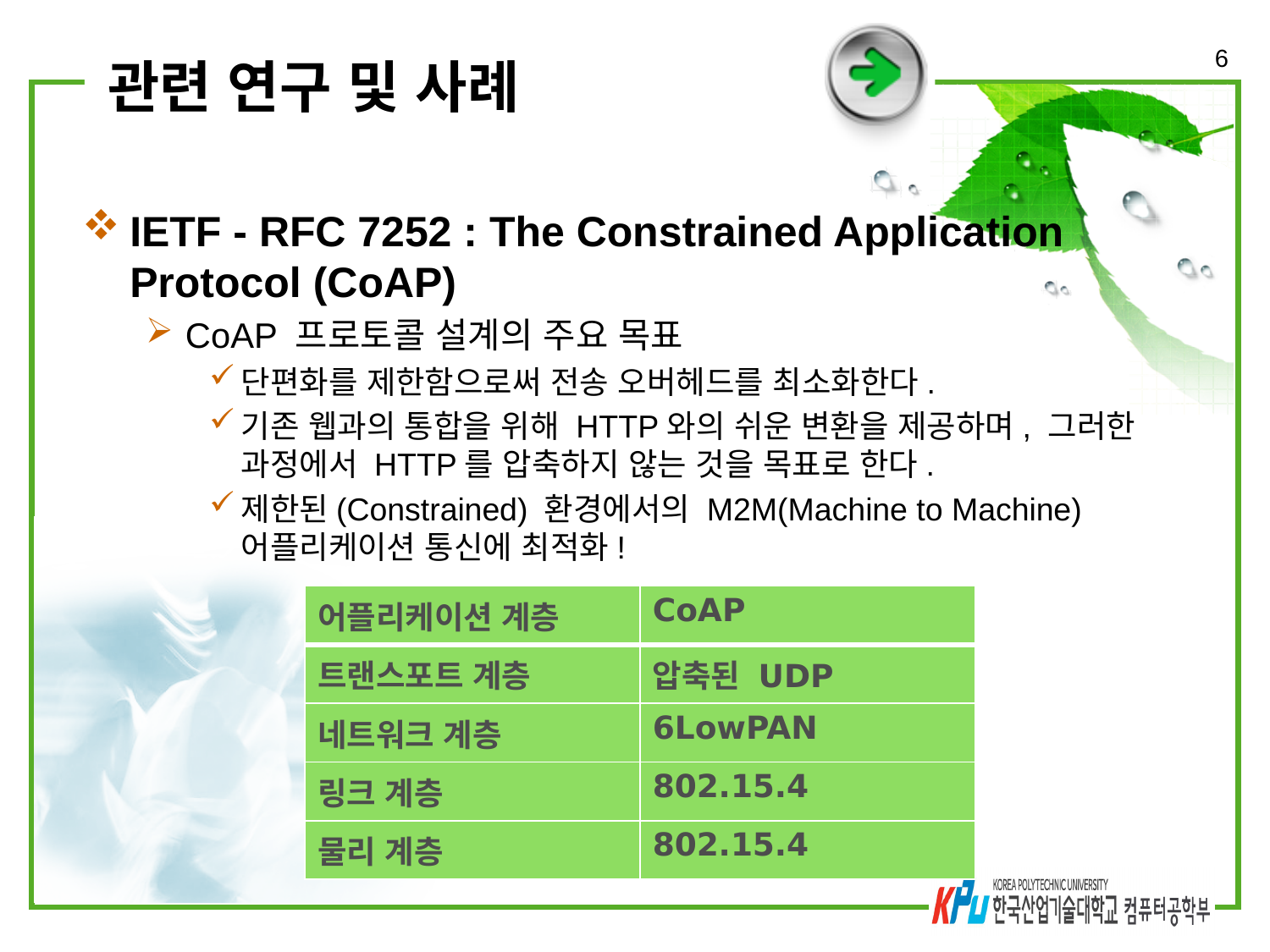

6
# 관련 연구 및 사례
IETF - RFC 7252 : The Constrained Application Protocol (CoAP)
CoAP 프로토콜 설계의 주요 목표
단편화를 제한함으로써 전송 오버헤드를 최소화한다.
기존 웹과의 통합을 위해 HTTP와의 쉬운 변환을 제공하며, 그러한 과정에서 HTTP를 압축하지 않는 것을 목표로 한다.
제한된(Constrained) 환경에서의 M2M(Machine to Machine) 어플리케이션 통신에 최적화!
| 어플리케이션 계층 | CoAP |
| --- | --- |
| 트랜스포트 계층 | 압축된 UDP |
| 네트워크 계층 | 6LowPAN |
| 링크 계층 | 802.15.4 |
| 물리 계층 | 802.15.4 |